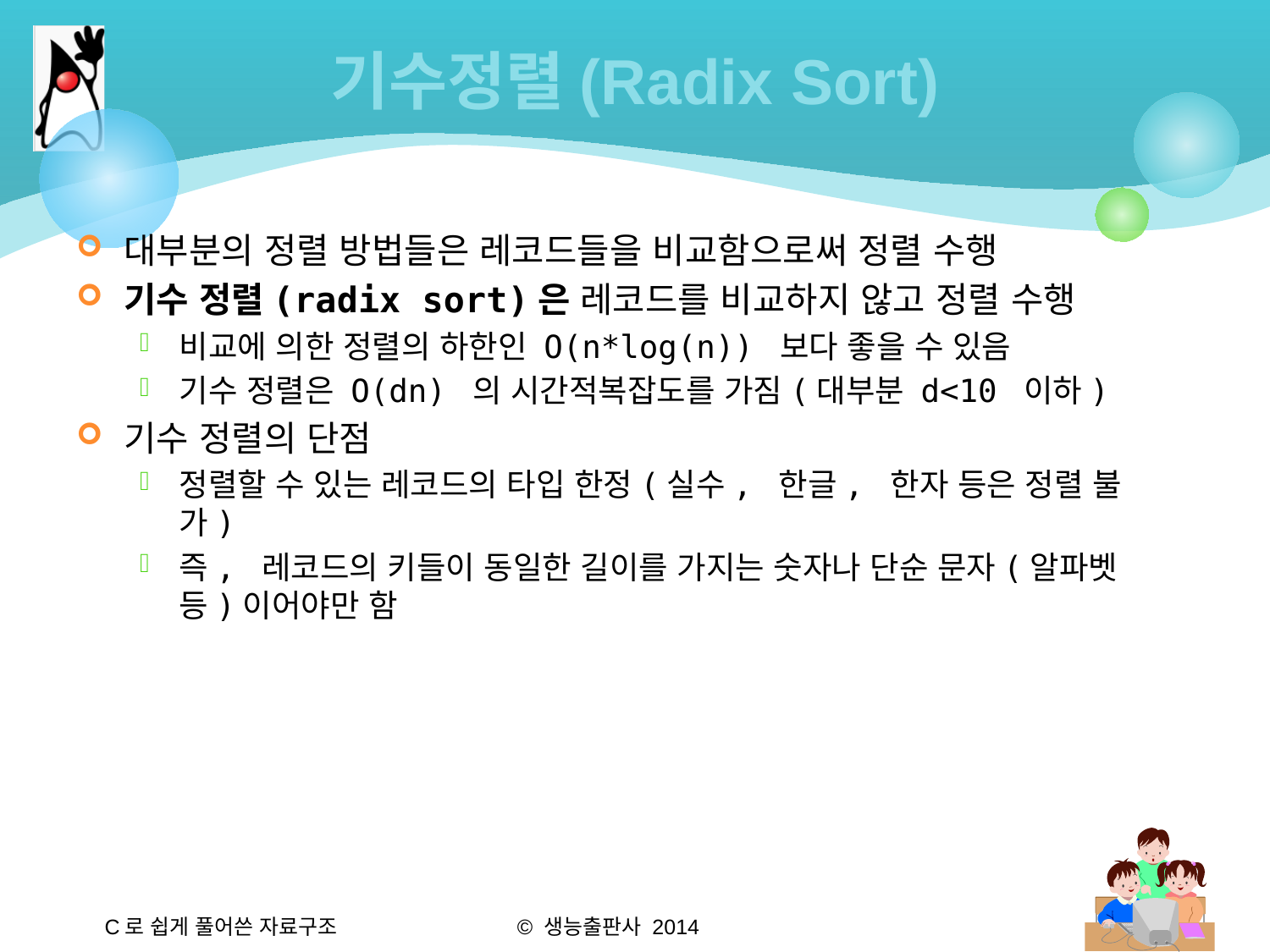

# 기수정렬(Radix Sort)
대부분의 정렬 방법들은 레코드들을 비교함으로써 정렬 수행
기수 정렬(radix sort)은 레코드를 비교하지 않고 정렬 수행
비교에 의한 정렬의 하한인 O(n*log(n)) 보다 좋을 수 있음
기수 정렬은 O(dn) 의 시간적복잡도를 가짐(대부분 d<10 이하)
기수 정렬의 단점
정렬할 수 있는 레코드의 타입 한정(실수, 한글, 한자 등은 정렬 불가)
즉, 레코드의 키들이 동일한 길이를 가지는 숫자나 단순 문자(알파벳 등)이어야만 함